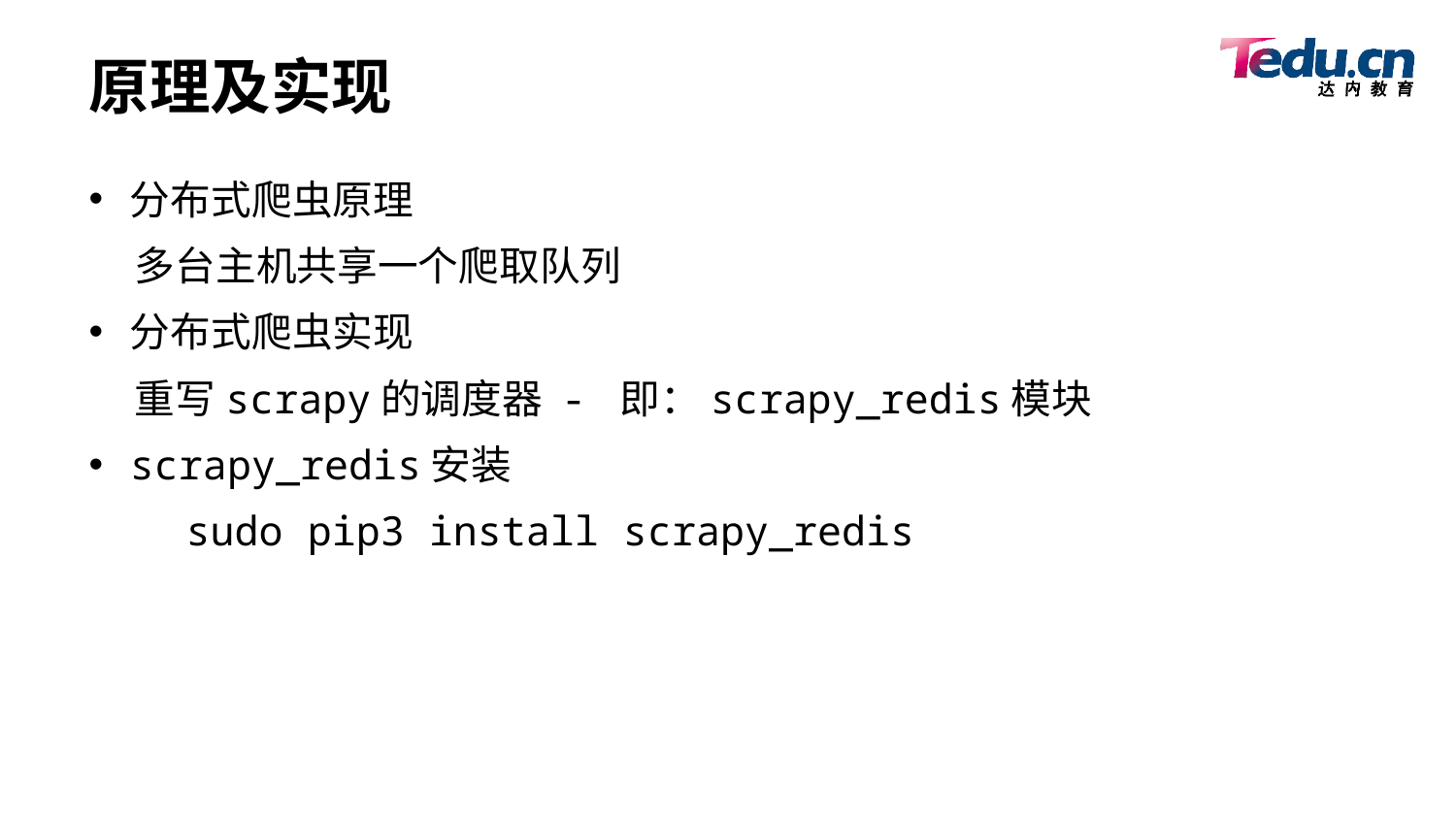

# 原理及实现
分布式爬虫原理
    多台主机共享一个爬取队列
分布式爬虫实现
    重写scrapy的调度器 - 即：scrapy_redis模块
scrapy_redis安装
    sudo pip3 install scrapy_redis